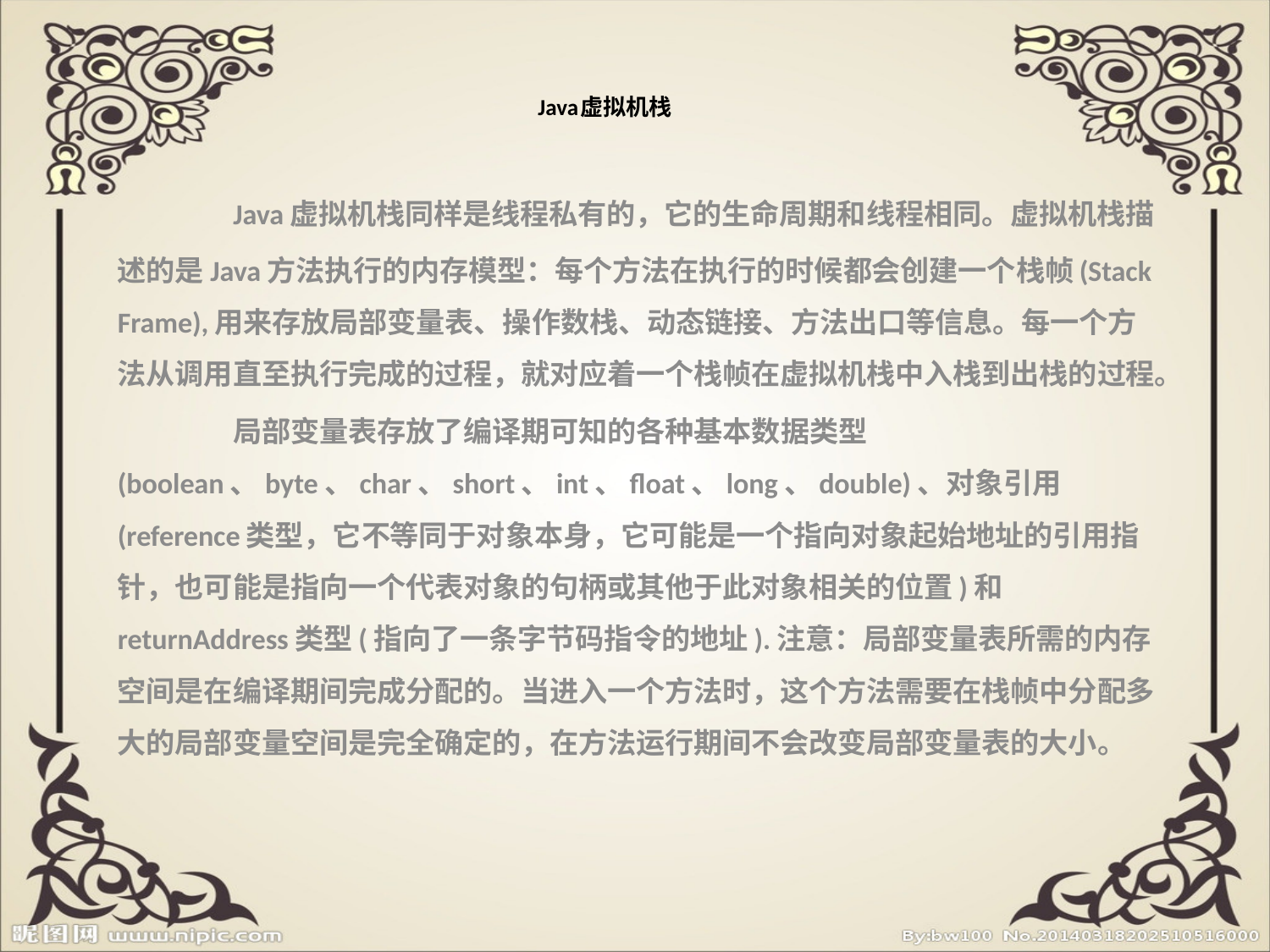

# Java虚拟机栈
	Java虚拟机栈同样是线程私有的，它的生命周期和线程相同。虚拟机栈描述的是Java方法执行的内存模型：每个方法在执行的时候都会创建一个栈帧(Stack Frame),用来存放局部变量表、操作数栈、动态链接、方法出口等信息。每一个方法从调用直至执行完成的过程，就对应着一个栈帧在虚拟机栈中入栈到出栈的过程。
	局部变量表存放了编译期可知的各种基本数据类型(boolean、byte、char、short、int、float、long、double)、对象引用(reference类型，它不等同于对象本身，它可能是一个指向对象起始地址的引用指针，也可能是指向一个代表对象的句柄或其他于此对象相关的位置)和returnAddress类型(指向了一条字节码指令的地址).注意：局部变量表所需的内存空间是在编译期间完成分配的。当进入一个方法时，这个方法需要在栈帧中分配多大的局部变量空间是完全确定的，在方法运行期间不会改变局部变量表的大小。